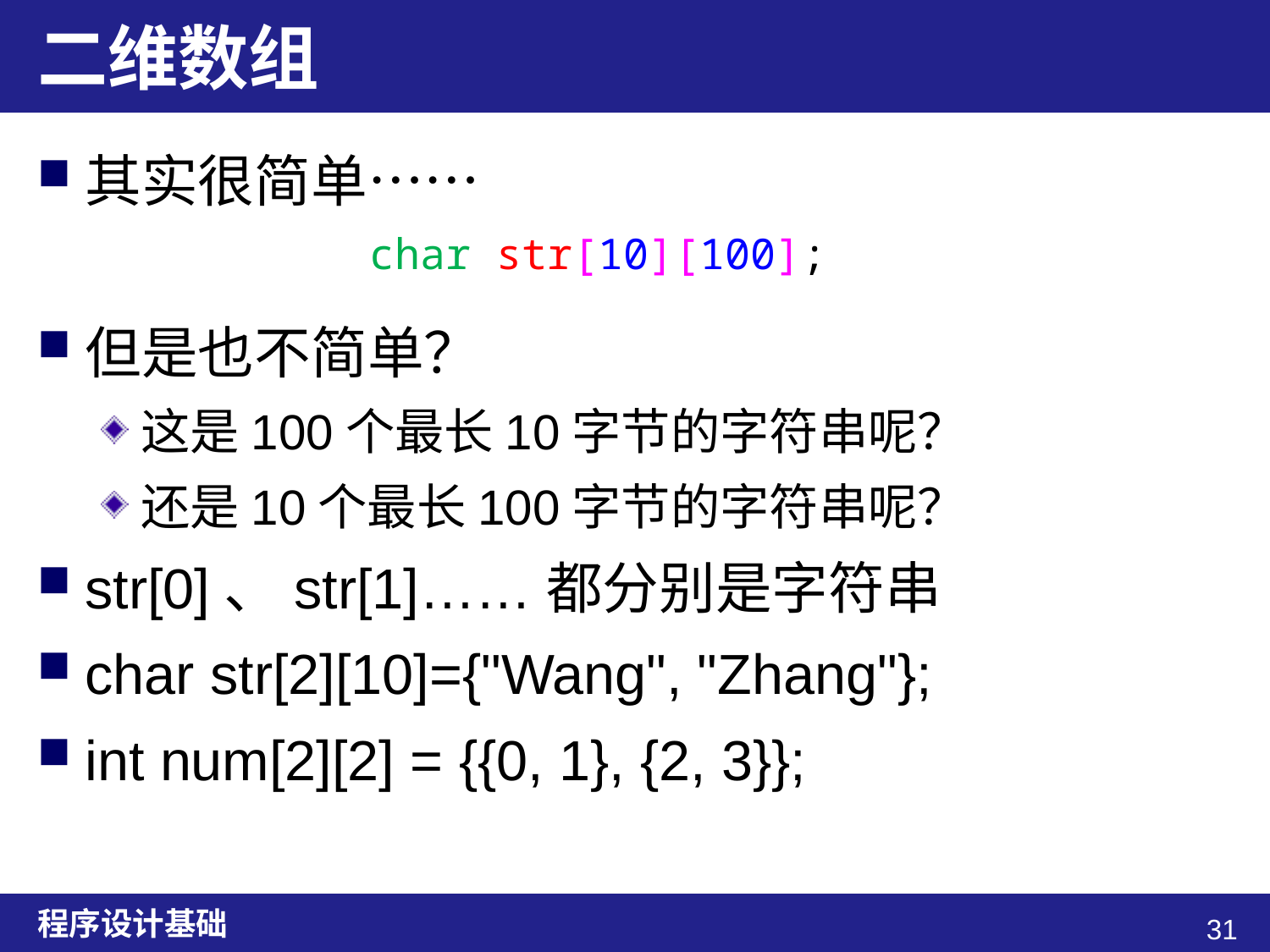

# 二维数组
其实很简单……

但是也不简单？
这是100个最长10字节的字符串呢？
还是10个最长100字节的字符串呢？
str[0]、str[1]……都分别是字符串
char str[2][10]={"Wang", "Zhang"};
int num[2][2] = {{0, 1}, {2, 3}};
char str[10]
            [100];